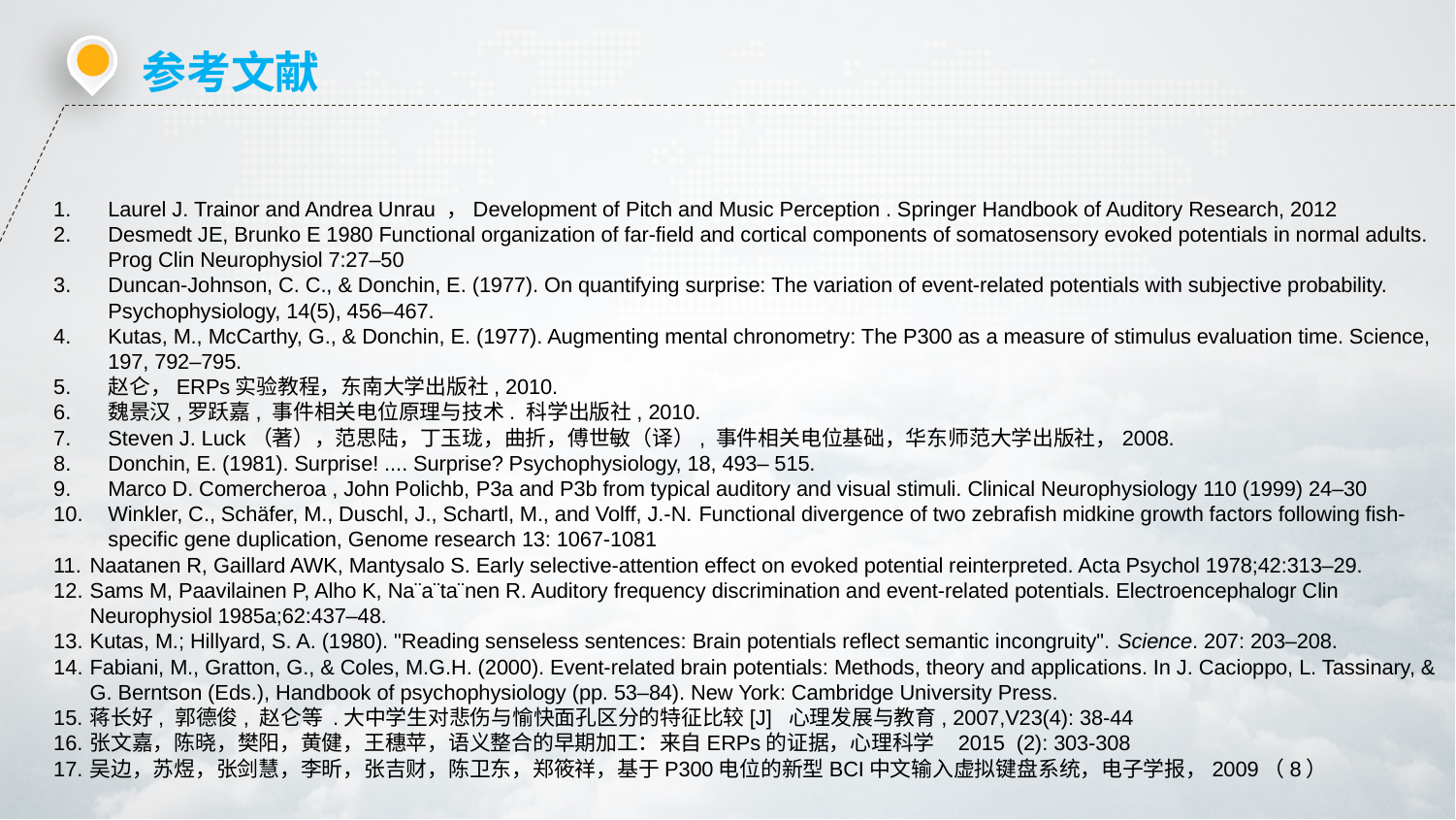

参考文献
Laurel J. Trainor and Andrea Unrau ，Development of Pitch and Music Perception . Springer Handbook of Auditory Research, 2012
Desmedt JE, Brunko E 1980 Functional organization of far-field and cortical components of somatosensory evoked potentials in normal adults. Prog Clin Neurophysiol 7:27–50
Duncan-Johnson, C. C., & Donchin, E. (1977). On quantifying surprise: The variation of event-related potentials with subjective probability. Psychophysiology, 14(5), 456–467.
Kutas, M., McCarthy, G., & Donchin, E. (1977). Augmenting mental chronometry: The P300 as a measure of stimulus evaluation time. Science, 197, 792–795.
赵仑，ERPs实验教程，东南大学出版社, 2010.
魏景汉,罗跃嘉, 事件相关电位原理与技术. 科学出版社, 2010.
Steven J. Luck（著），范思陆，丁玉珑，曲折，傅世敏（译）, 事件相关电位基础，华东师范大学出版社，2008.
Donchin, E. (1981). Surprise! .... Surprise? Psychophysiology, 18, 493– 515.
Marco D. Comercheroa , John Polichb, P3a and P3b from typical auditory and visual stimuli. Clinical Neurophysiology 110 (1999) 24–30
Winkler, C., Schäfer, M., Duschl, J., Schartl, M., and Volff, J.-N. Functional divergence of two zebrafish midkine growth factors following fish-specific gene duplication, Genome research 13: 1067-1081
Naatanen R, Gaillard AWK, Mantysalo S. Early selective-attention effect on evoked potential reinterpreted. Acta Psychol 1978;42:313–29.
Sams M, Paavilainen P, Alho K, Na¨a¨ta¨nen R. Auditory frequency discrimination and event-related potentials. Electroencephalogr Clin Neurophysiol 1985a;62:437–48.
Kutas, M.; Hillyard, S. A. (1980). "Reading senseless sentences: Brain potentials reflect semantic incongruity". Science. 207: 203–208.
Fabiani, M., Gratton, G., & Coles, M.G.H. (2000). Event-related brain potentials: Methods, theory and applications. In J. Cacioppo, L. Tassinary, & G. Berntson (Eds.), Handbook of psychophysiology (pp. 53–84). New York: Cambridge University Press.
蒋长好, 郭德俊, 赵仑等 .大中学生对悲伤与愉快面孔区分的特征比较[J]  心理发展与教育, 2007,V23(4): 38-44
张文嘉，陈晓，樊阳，黄健，王穗苹，语义整合的早期加工：来自ERPs的证据，心理科学    2015  (2): 303-308
吴边，苏煜，张剑慧，李昕，张吉财，陈卫东，郑筱祥，基于P300电位的新型BCI中文输入虚拟键盘系统，电子学报，2009（8）